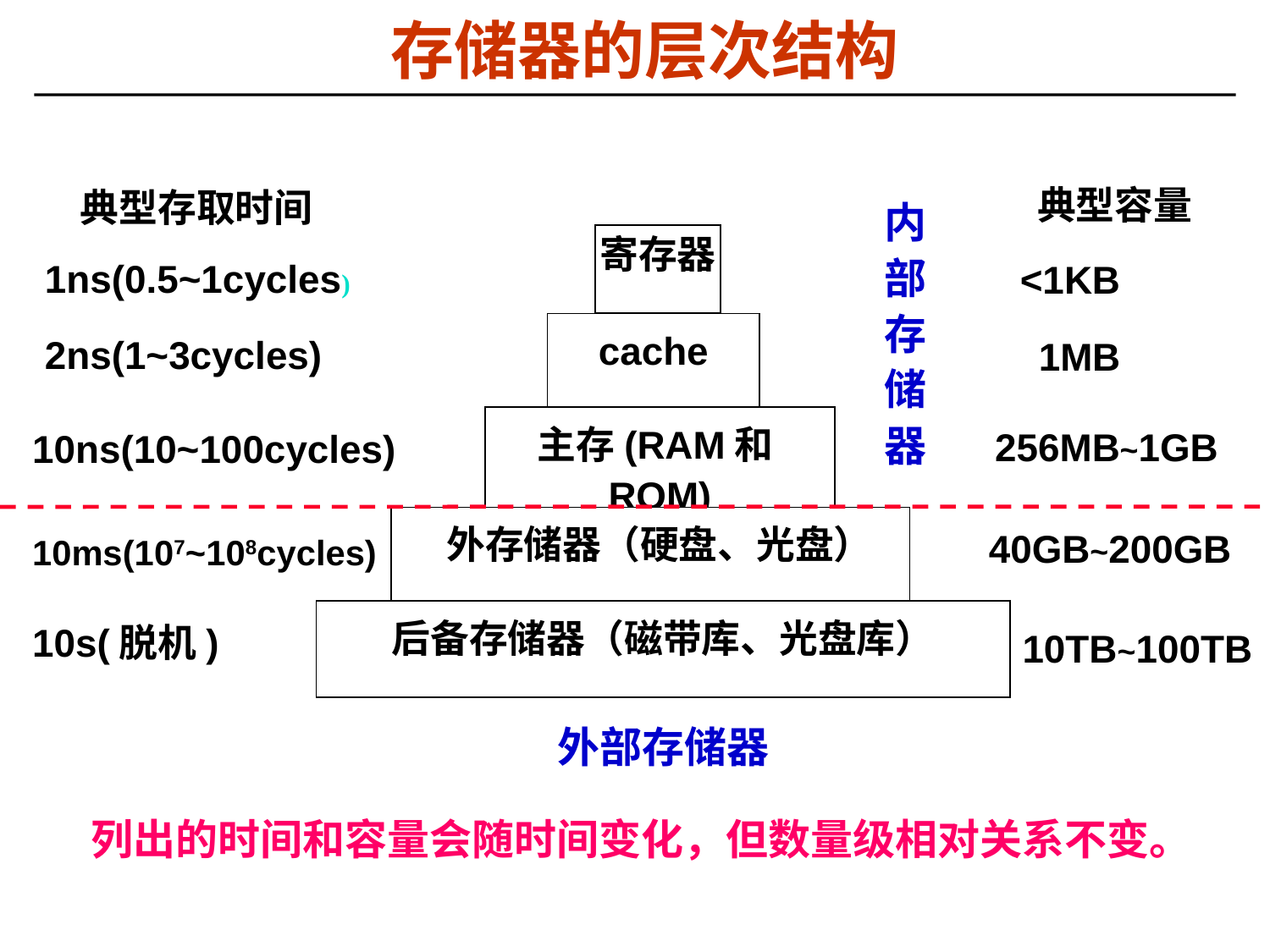

存储器的层次结构
典型容量
典型存取时间
内部存储器
寄存器
1ns(0.5~1cycles)
<1KB
cache
2ns(1~3cycles)
1MB
主存(RAM和ROM)
256MB~1GB
10ns(10~100cycles)

 外存储器（硬盘、光盘）
40GB~200GB
10ms(107~108cycles)
后备存储器（磁带库、光盘库）
10s(脱机)
10TB~100TB
外部存储器
列出的时间和容量会随时间变化，但数量级相对关系不变。